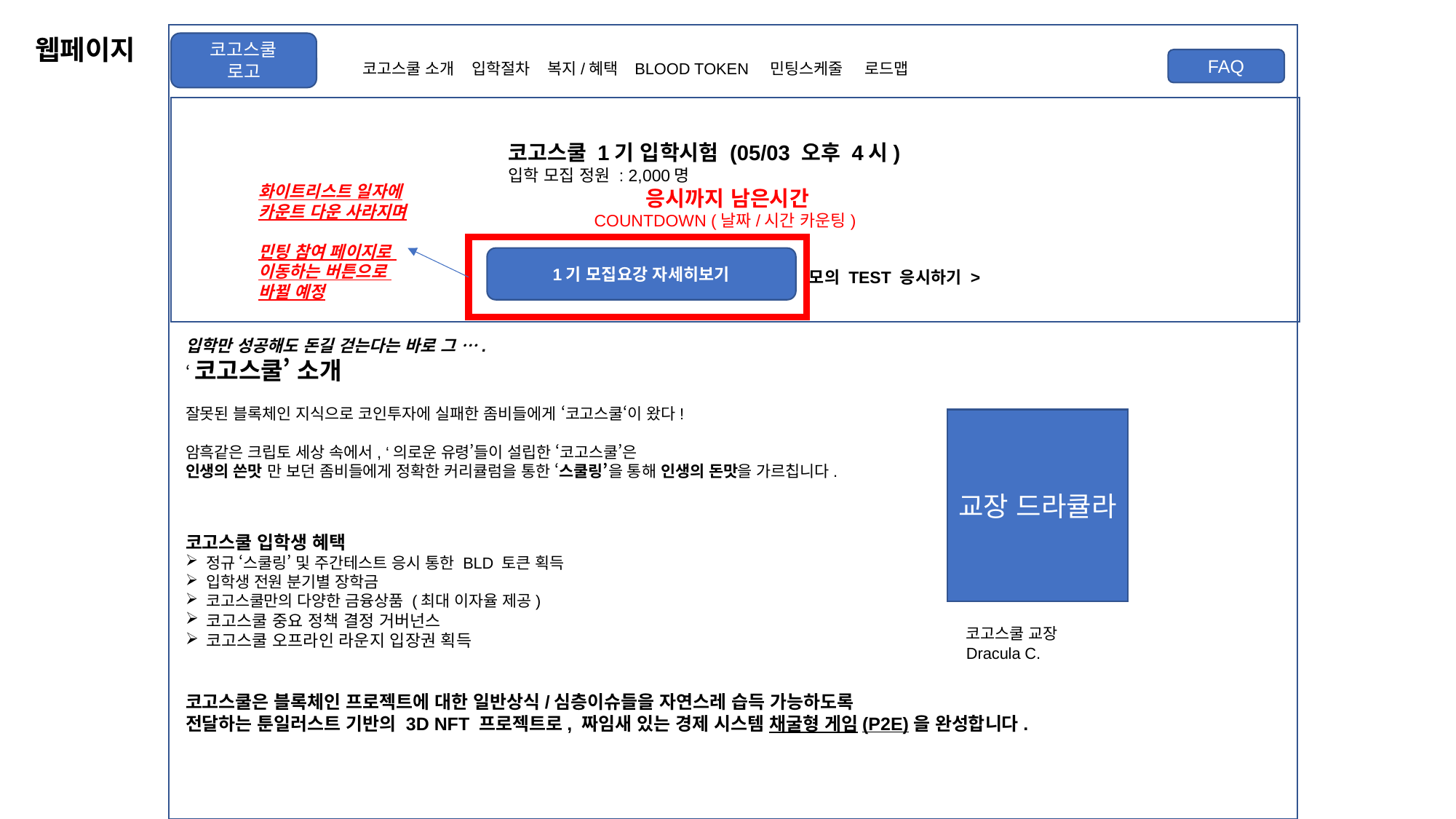

웹페이지
코고스쿨
로고
#
FAQ
코고스쿨 소개    입학절차    복지/혜택   BLOOD TOKEN    민팅스케줄     로드맵

코고스쿨 1기 입학시험 (05/03 오후 4시)
입학 모집 정원 : 2,000명
응시까지 남은시간
COUNTDOWN (날짜/시간 카운팅)
화이트리스트 일자에
카운트 다운 사라지며

민팅 참여 페이지로
이동하는 버튼으로
바뀔 예정

1기 모집요강 자세히보기
모의 TEST 응시하기 >
입학만 성공해도 돈길 걷는다는 바로 그 ….
‘코고스쿨’ 소개

잘못된 블록체인 지식으로 코인투자에 실패한 좀비들에게 ‘코고스쿨‘이 왔다!

암흑같은 크립토 세상 속에서, ‘의로운 유령’들이 설립한 ‘코고스쿨’은
인생의 쓴맛 만 보던 좀비들에게 정확한 커리큘럼을 통한 ‘스쿨링’을 통해 인생의 돈맛을 가르칩니다.

코고스쿨 입학생 혜택
정규 ‘스쿨링’ 및 주간테스트 응시 통한 BLD 토큰 획득
입학생 전원 분기별 장학금
코고스쿨만의 다양한 금융상품 (최대 이자율 제공)
코고스쿨 중요 정책 결정 거버넌스
코고스쿨 오프라인 라운지 입장권 획득

코고스쿨은 블록체인 프로젝트에 대한 일반상식/심층이슈들을 자연스레 습득 가능하도록
전달하는 툰일러스트 기반의 3D NFT 프로젝트로, 짜임새 있는 경제 시스템 채굴형 게임(P2E)을 완성합니다.

교장 드라큘라
코고스쿨 교장
Dracula C.